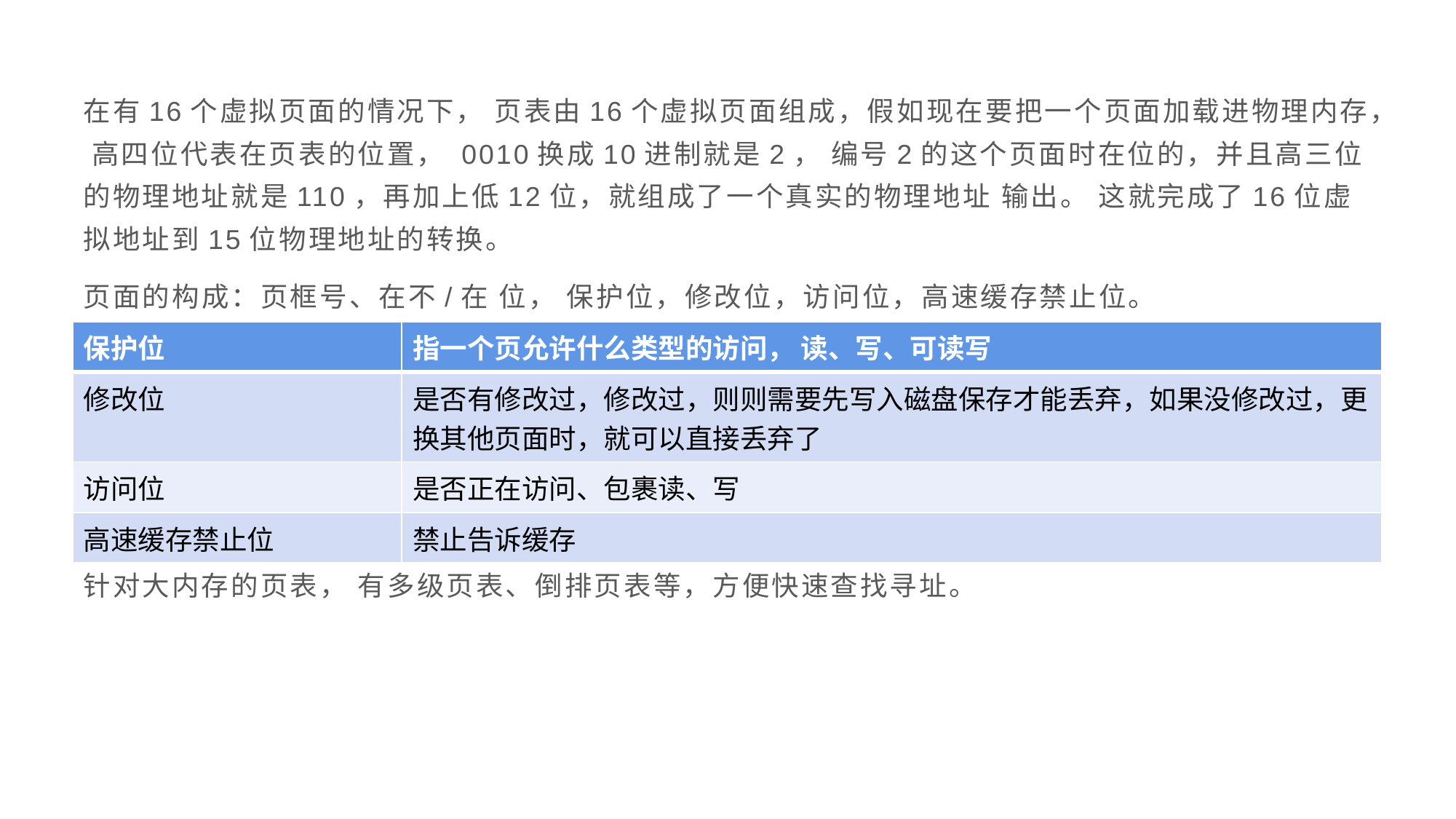

在有16个虚拟页面的情况下， 页表由16个虚拟页面组成，假如现在要把一个页面加载进物理内存， 高四位代表在页表的位置， 0010换成10进制就是2， 编号2的这个页面时在位的，并且高三位的物理地址就是110，再加上低12位，就组成了一个真实的物理地址 输出。 这就完成了16位虚拟地址到15位物理地址的转换。
页面的构成：页框号、在不/在 位， 保护位，修改位，访问位，高速缓存禁止位。

针对大内存的页表， 有多级页表、倒排页表等，方便快速查找寻址。

| 保护位 | 指一个页允许什么类型的访问， 读、写、可读写 |
| --- | --- |
| 修改位 | 是否有修改过，修改过，则则需要先写入磁盘保存才能丢弃，如果没修改过，更换其他页面时，就可以直接丢弃了 |
| 访问位 | 是否正在访问、包裹读、写 |
| 高速缓存禁止位 | 禁止告诉缓存 |